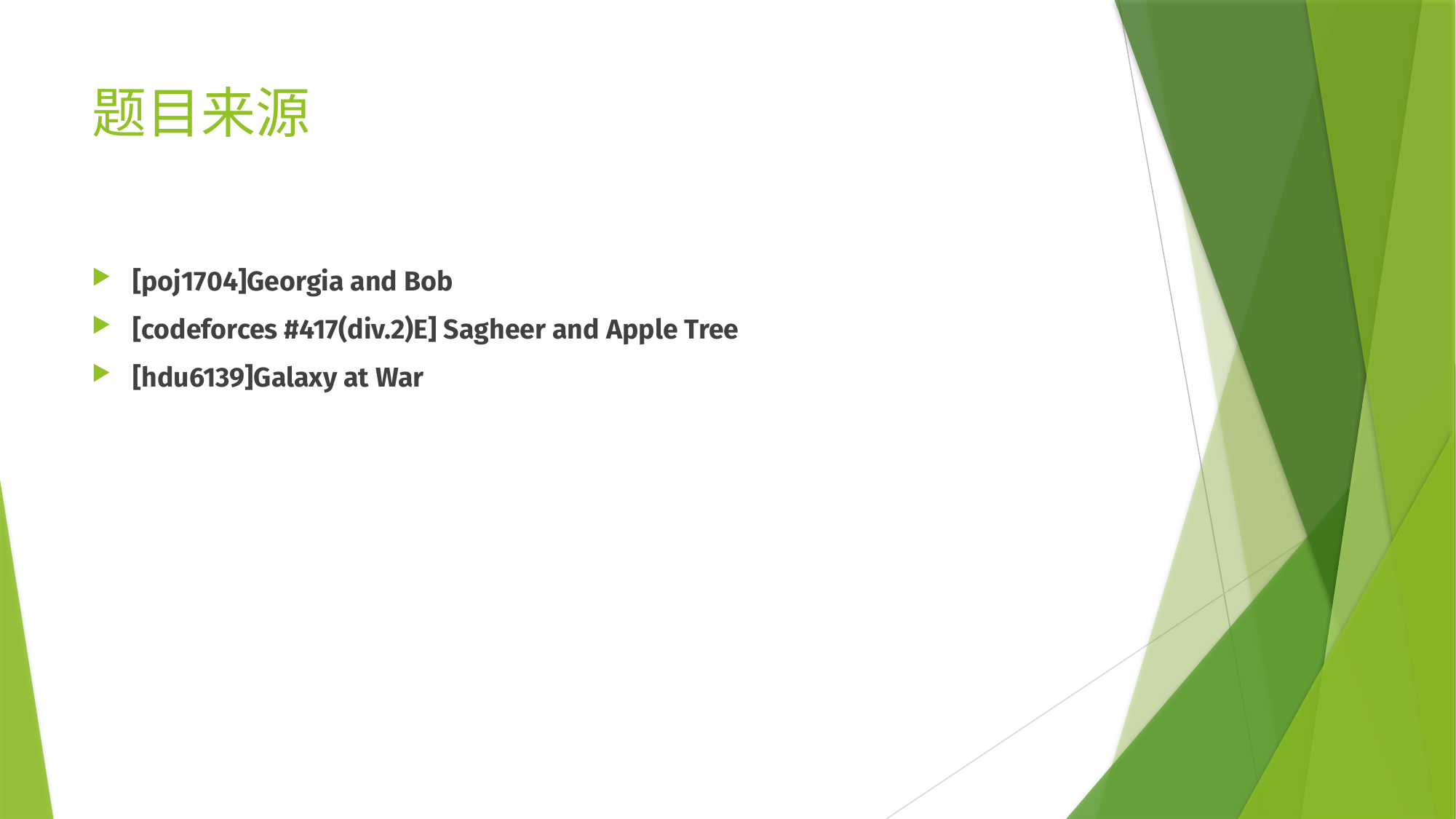

# 题目来源
[poj1704]Georgia and Bob
[codeforces #417(div.2)E] Sagheer and Apple Tree
[hdu6139]Galaxy at War